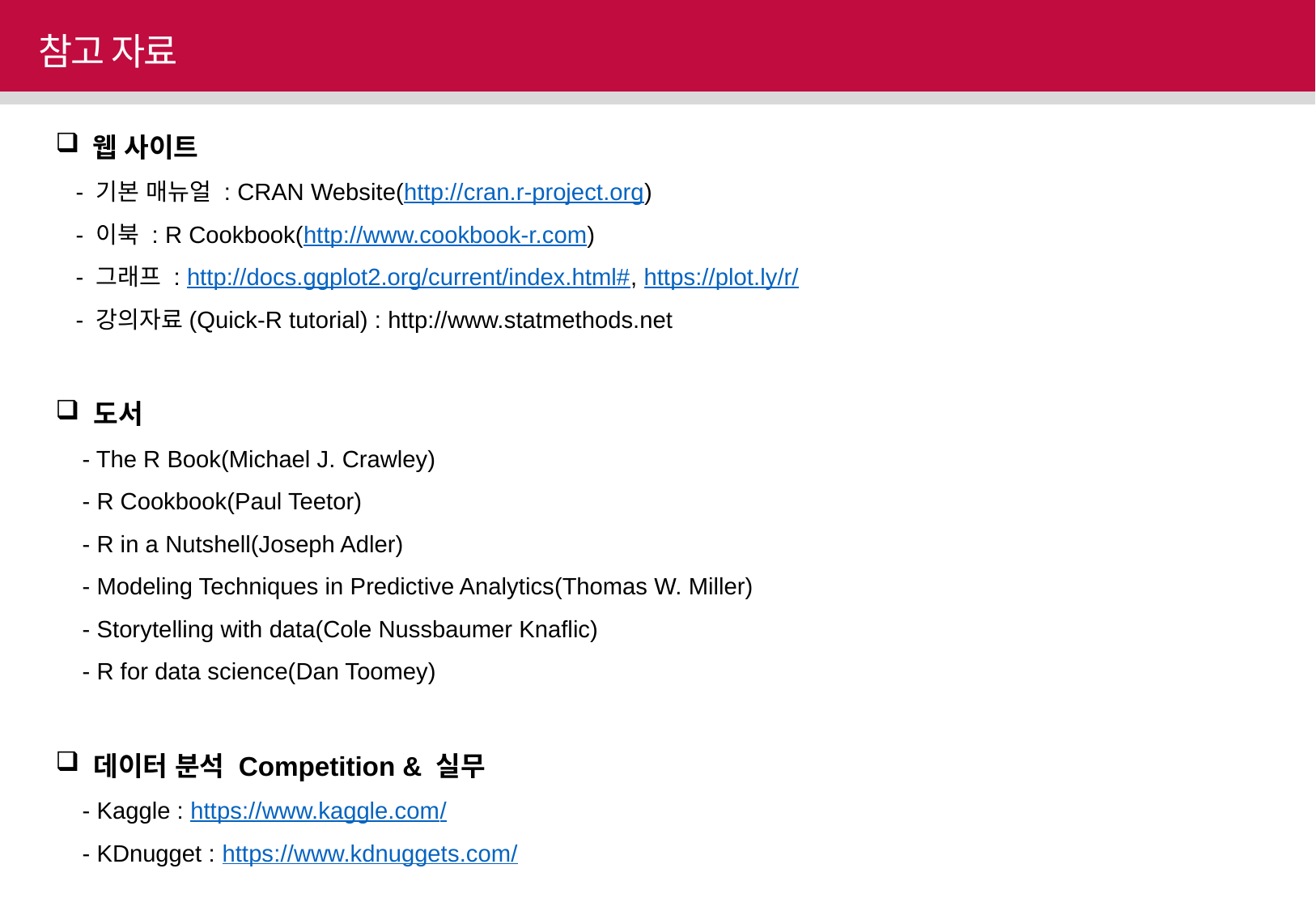

참고 자료
 웹 사이트
   - 기본 매뉴얼 : CRAN Website(http://cran.r-project.org)
   - 이북 : R Cookbook(http://www.cookbook-r.com)
   - 그래프 : http://docs.ggplot2.org/current/index.html#, https://plot.ly/r/
   - 강의자료(Quick-R tutorial) : http://www.statmethods.net

 도서
    - The R Book(Michael J. Crawley)
    - R Cookbook(Paul Teetor)
    - R in a Nutshell(Joseph Adler)
    - Modeling Techniques in Predictive Analytics(Thomas W. Miller)
    - Storytelling with data(Cole Nussbaumer Knaflic)
    - R for data science(Dan Toomey)

 데이터 분석 Competition & 실무
    - Kaggle : https://www.kaggle.com/
    - KDnugget : https://www.kdnuggets.com/